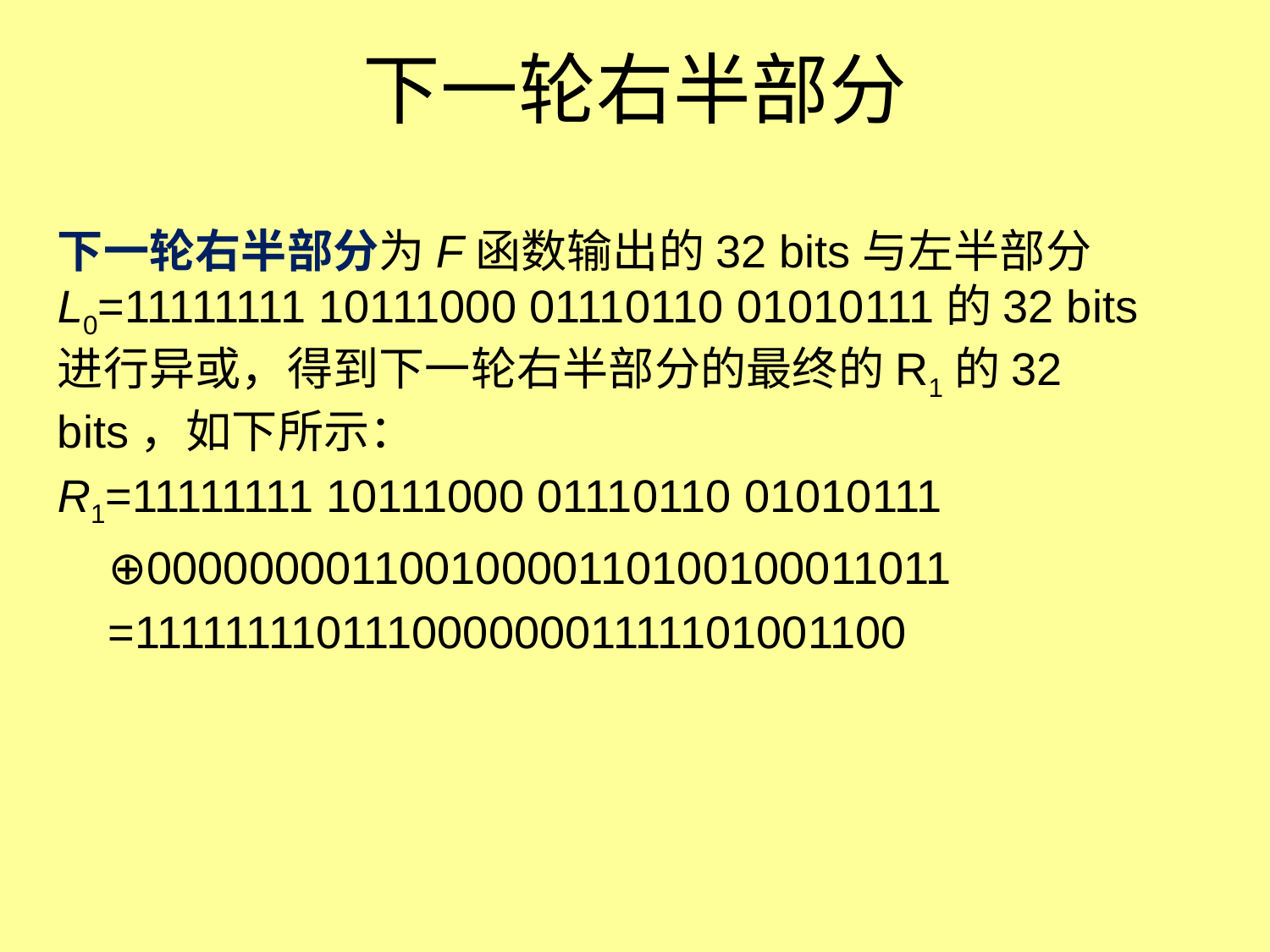

# 下一轮右半部分
下一轮右半部分为F函数输出的32 bits与左半部分L0=11111111 10111000 01110110 01010111的32 bits进行异或，得到下一轮右半部分的最终的R1的32 bits，如下所示：
R1=11111111 10111000 01110110 01010111
    ⊕00000000110010000110100100011011
    =11111111011100000001111101001100